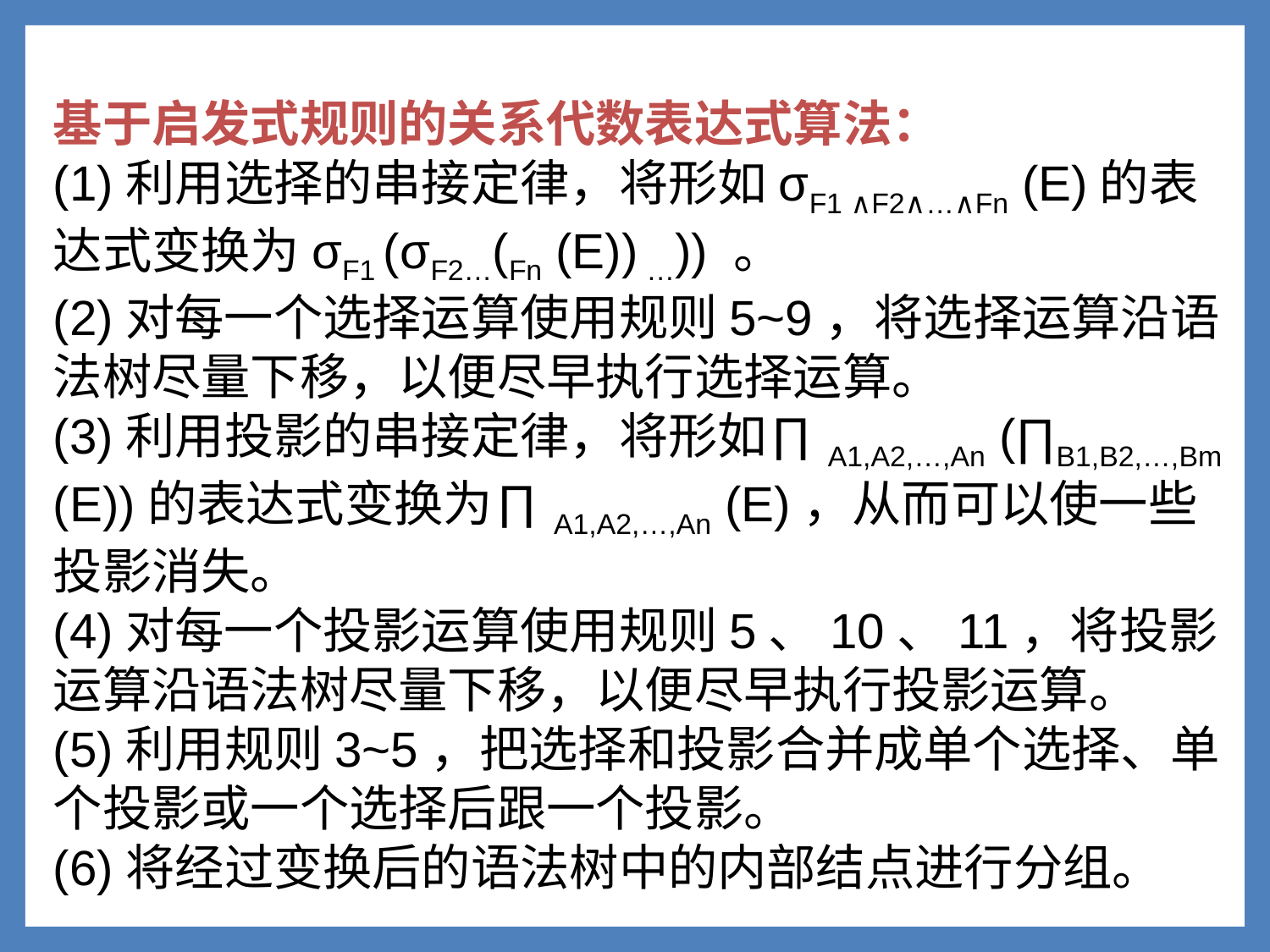

基于启发式规则的关系代数表达式算法：
(1)利用选择的串接定律，将形如σF1 ∧F2∧…∧Fn (E)的表达式变换为σF1 (σF2…(Fn (E)) …)) 。
(2)对每一个选择运算使用规则5~9，将选择运算沿语法树尽量下移，以便尽早执行选择运算。
(3)利用投影的串接定律，将形如∏A1,A2,…,An (∏B1,B2,…,Bm (E))的表达式变换为∏A1,A2,…,An (E)，从而可以使一些投影消失。
(4)对每一个投影运算使用规则5、10、11，将投影运算沿语法树尽量下移，以便尽早执行投影运算。
(5)利用规则3~5，把选择和投影合并成单个选择、单个投影或一个选择后跟一个投影。
(6)将经过变换后的语法树中的内部结点进行分组。

1